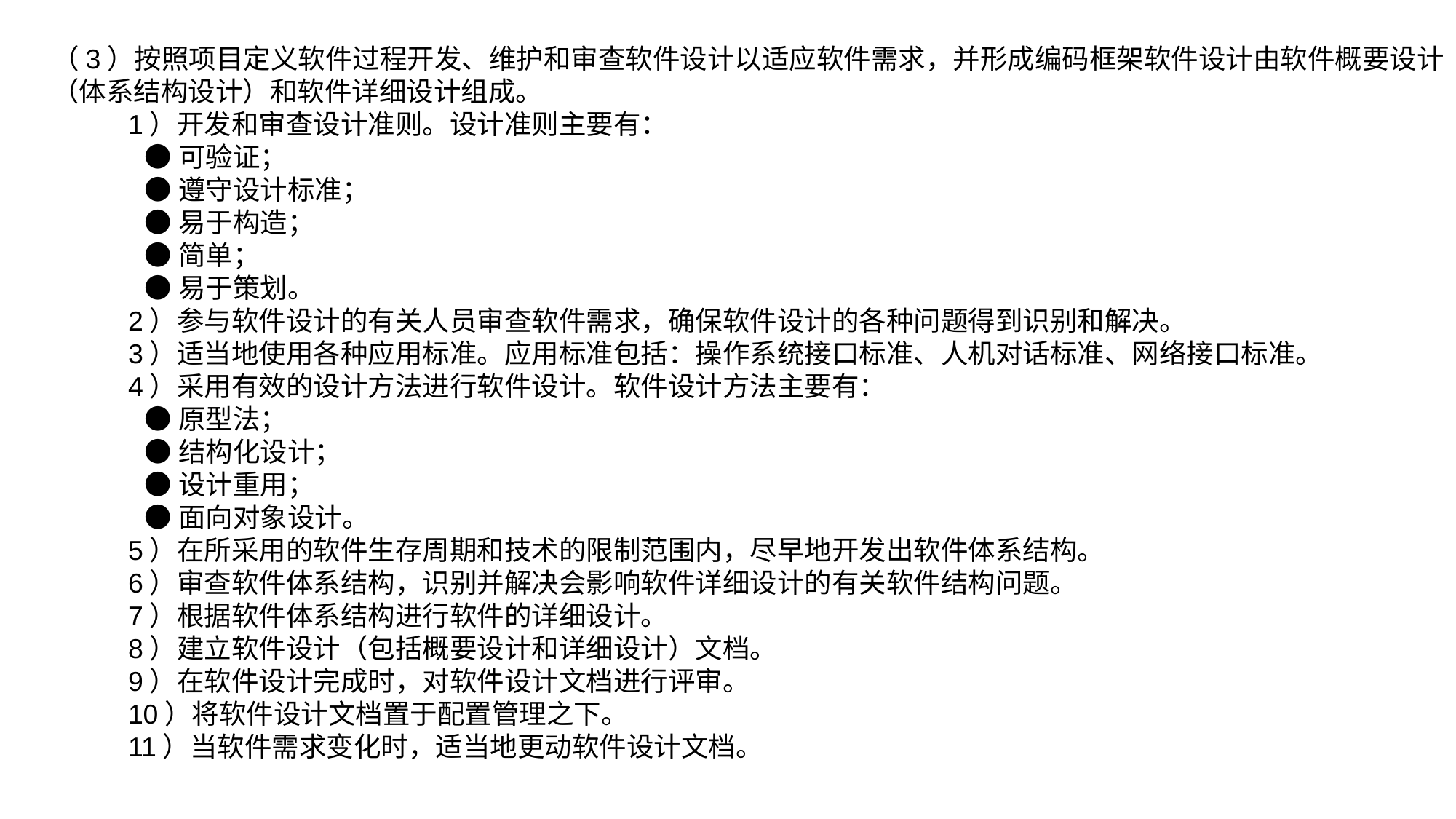

（3）按照项目定义软件过程开发、维护和审查软件设计以适应软件需求，并形成编码框架软件设计由软件概要设计（体系结构设计）和软件详细设计组成。
          1）开发和审查设计准则。设计准则主要有：
               ●可验证；
               ●遵守设计标准；
               ●易于构造；
               ●简单；
               ●易于策划。
          2）参与软件设计的有关人员审查软件需求，确保软件设计的各种问题得到识别和解决。
          3）适当地使用各种应用标准。应用标准包括：操作系统接口标准、人机对话标准、网络接口标准。
          4）采用有效的设计方法进行软件设计。软件设计方法主要有：
               ●原型法；
               ●结构化设计；
               ●设计重用；
               ●面向对象设计。
          5）在所采用的软件生存周期和技术的限制范围内，尽早地开发出软件体系结构。
          6）审查软件体系结构，识别并解决会影响软件详细设计的有关软件结构问题。
          7）根据软件体系结构进行软件的详细设计。
          8）建立软件设计（包括概要设计和详细设计）文档。
          9）在软件设计完成时，对软件设计文档进行评审。
          10）将软件设计文档置于配置管理之下。
          11）当软件需求变化时，适当地更动软件设计文档。